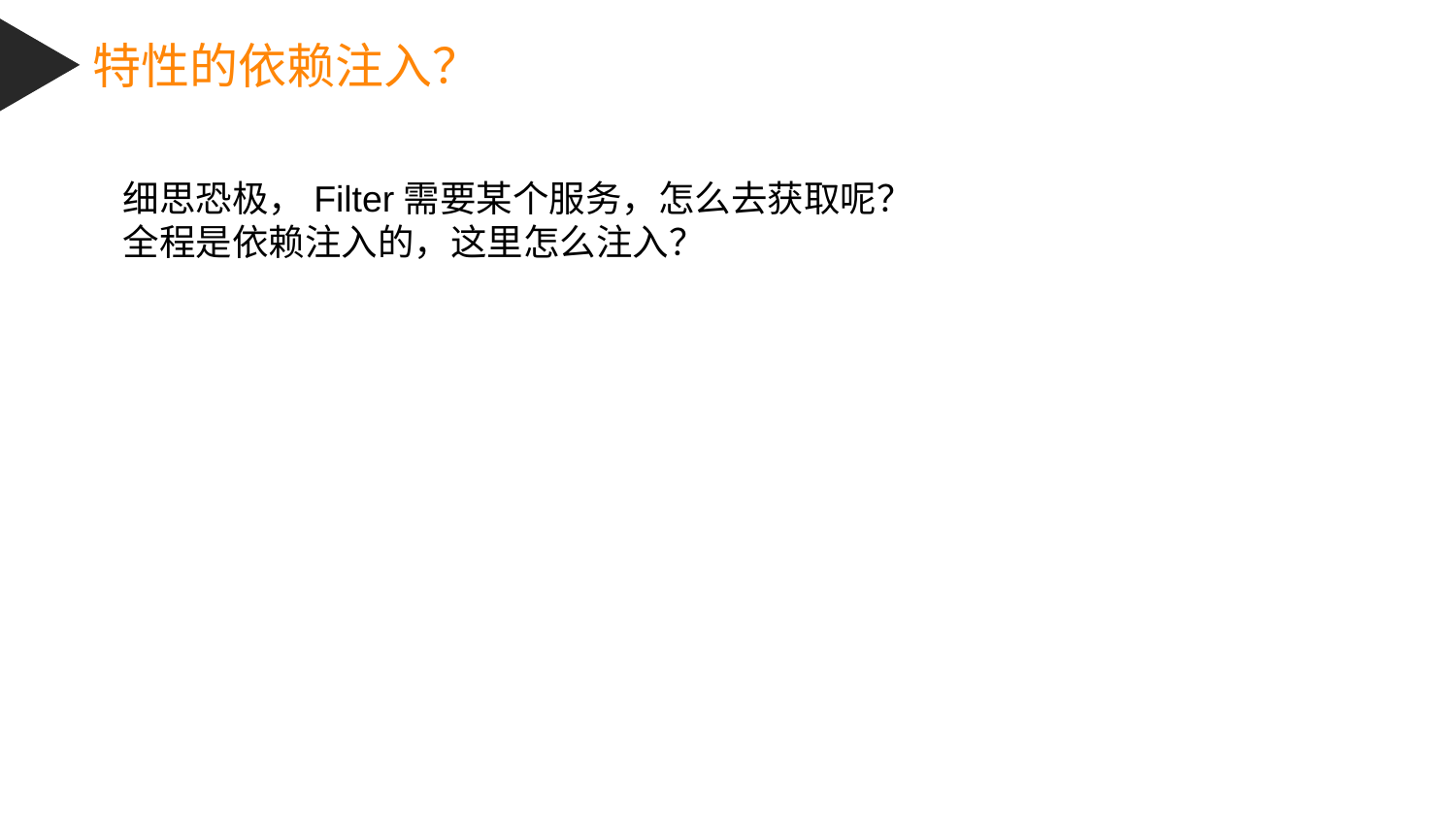

特性的依赖注入？
细思恐极，Filter需要某个服务，怎么去获取呢？
全程是依赖注入的，这里怎么注入？